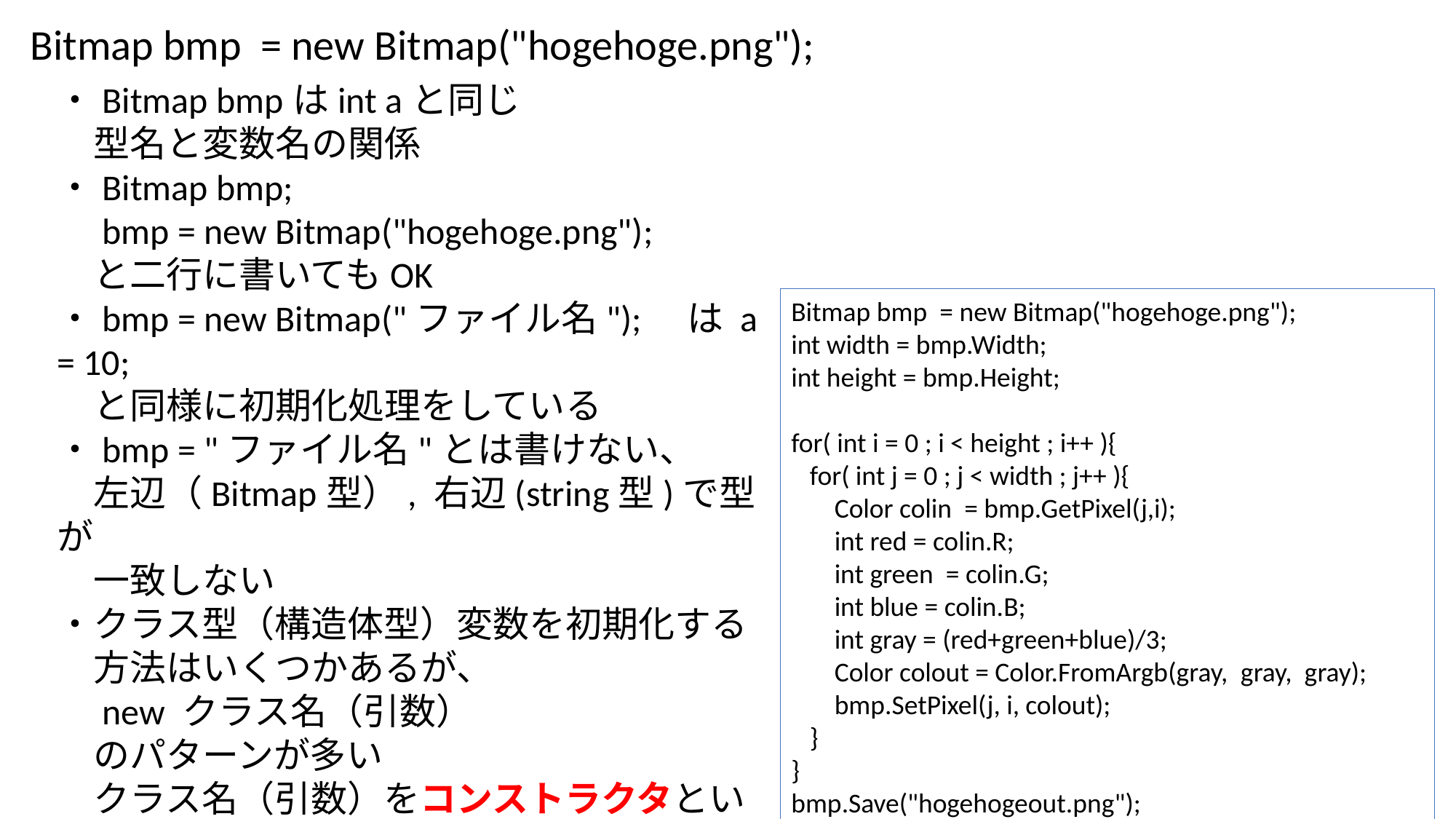

Bitmap bmp  = new Bitmap("hogehoge.png");

・Bitmap bmpはint aと同じ
　型名と変数名の関係
・Bitmap bmp;
　bmp = new Bitmap("hogehoge.png");
　と二行に書いてもOK
・bmp = new Bitmap("ファイル名");　は a = 10;
　と同様に初期化処理をしている
・bmp = "ファイル名"とは書けない、
　左辺（Bitmap型）, 右辺(string型)で型が
　一致しない
・クラス型（構造体型）変数を初期化する
　方法はいくつかあるが、
　new クラス名（引数）
　のパターンが多い
　クラス名（引数）をコンストラクタという
・クラス名Bitmapに対しbmpはインスタンス名
　という
Bitmap bmp  = new Bitmap("hogehoge.png");
int width = bmp.Width;
int height = bmp.Height;

for( int i = 0 ; i < height ; i++ ){
   for( int j = 0 ; j < width ; j++ ){
       Color colin  = bmp.GetPixel(j,i);
       int red = colin.R;
       int green  = colin.G;
       int blue = colin.B;
       int gray = (red+green+blue)/3;
       Color colout = Color.FromArgb(gray,  gray,  gray);
       bmp.SetPixel(j, i, colout);
   }
}
bmp.Save("hogehogeout.png");